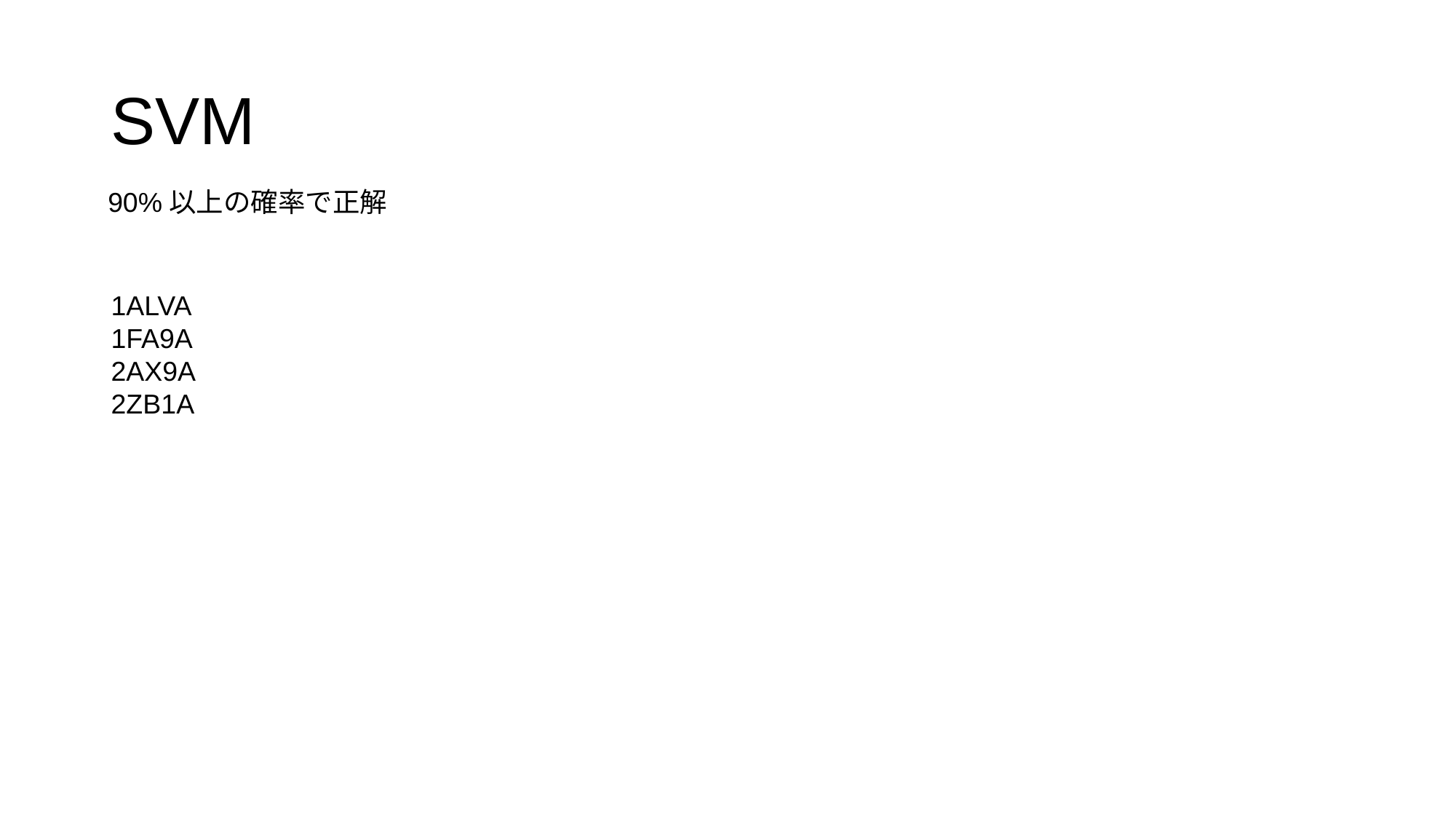

# SVM
90%以上の確率で正解
1ALVA
1FA9A
2AX9A
2ZB1A